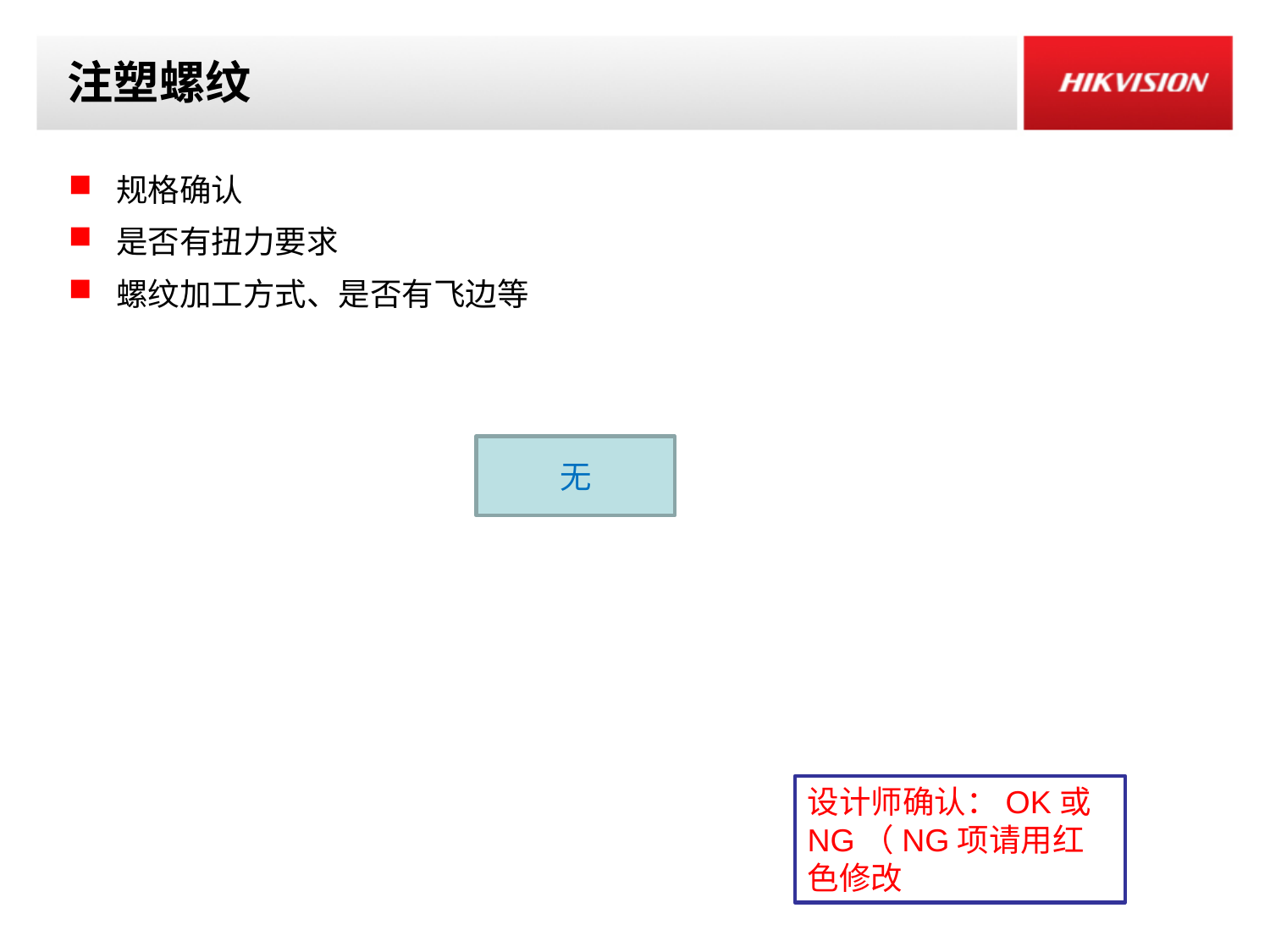

# 注塑螺纹
规格确认
是否有扭力要求
螺纹加工方式、是否有飞边等

无
设计师确认：OK或NG（NG项请用红色修改